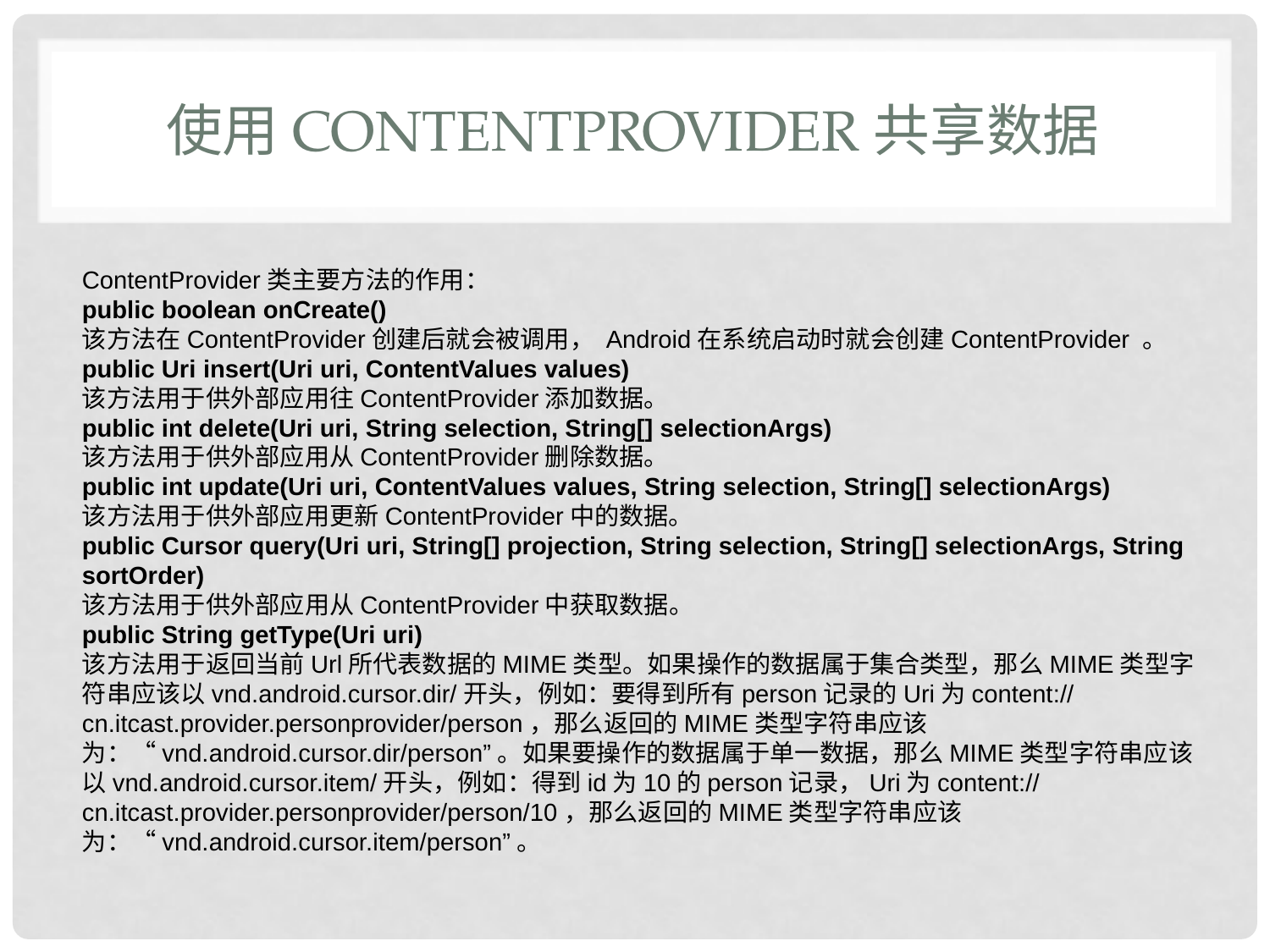

# 使用ContentProvider共享数据
ContentProvider类主要方法的作用：
public boolean onCreate()
该方法在ContentProvider创建后就会被调用， Android在系统启动时就会创建ContentProvider 。
public Uri insert(Uri uri, ContentValues values)
该方法用于供外部应用往ContentProvider添加数据。
public int delete(Uri uri, String selection, String[] selectionArgs)
该方法用于供外部应用从ContentProvider删除数据。
public int update(Uri uri, ContentValues values, String selection, String[] selectionArgs)
该方法用于供外部应用更新ContentProvider中的数据。
public Cursor query(Uri uri, String[] projection, String selection, String[] selectionArgs, String sortOrder)
该方法用于供外部应用从ContentProvider中获取数据。
public String getType(Uri uri)
该方法用于返回当前Url所代表数据的MIME类型。如果操作的数据属于集合类型，那么MIME类型字符串应该以vnd.android.cursor.dir/开头，例如：要得到所有person记录的Uri为content://cn.itcast.provider.personprovider/person，那么返回的MIME类型字符串应该为：“vnd.android.cursor.dir/person”。如果要操作的数据属于单一数据，那么MIME类型字符串应该以vnd.android.cursor.item/开头，例如：得到id为10的person记录，Uri为content://cn.itcast.provider.personprovider/person/10，那么返回的MIME类型字符串应该为：“vnd.android.cursor.item/person”。